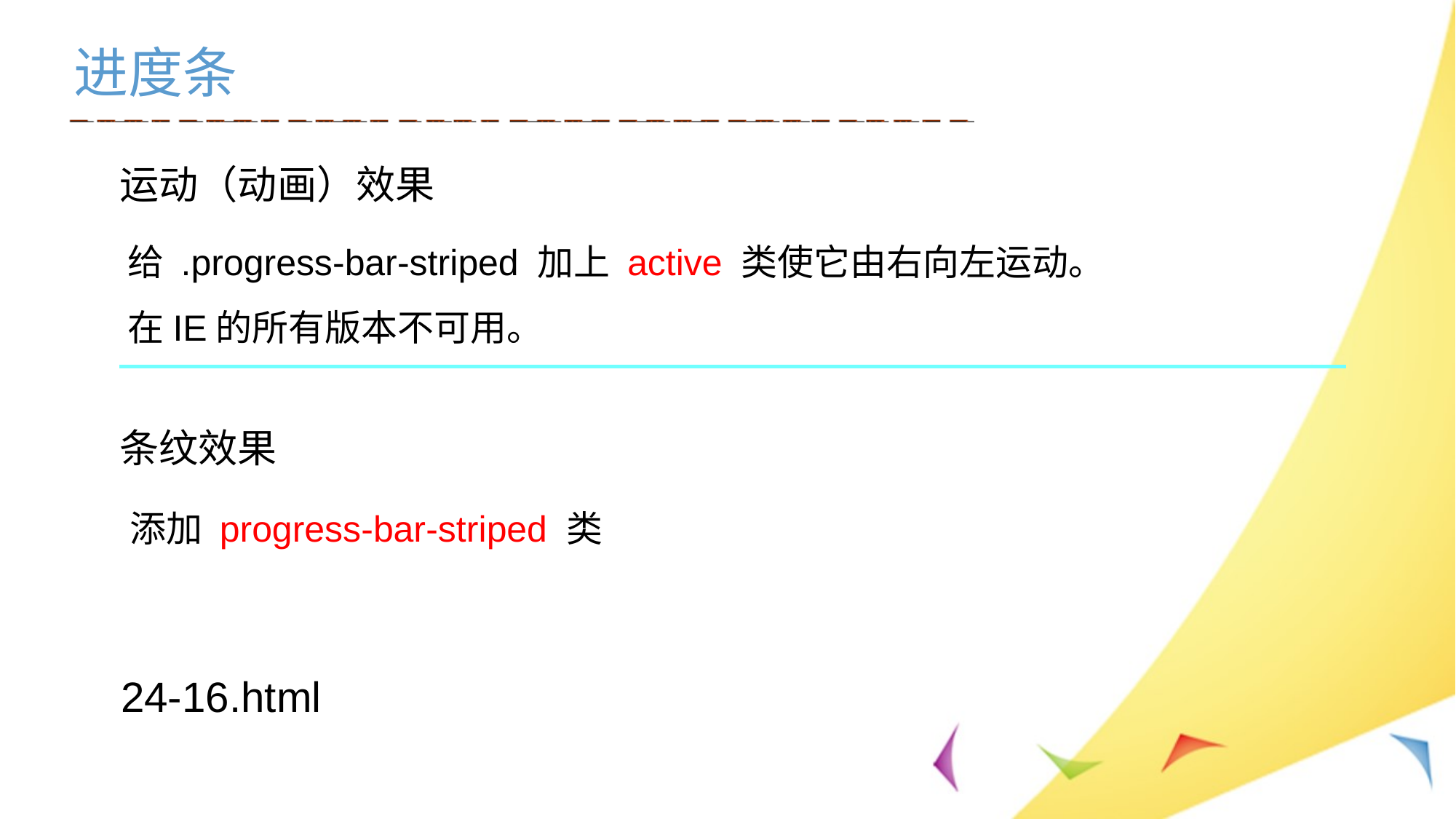

进度条
运动（动画）效果
给 .progress-bar-striped 加上 active 类使它由右向左运动。
在IE的所有版本不可用。
条纹效果
添加 progress-bar-striped 类
24-16.html